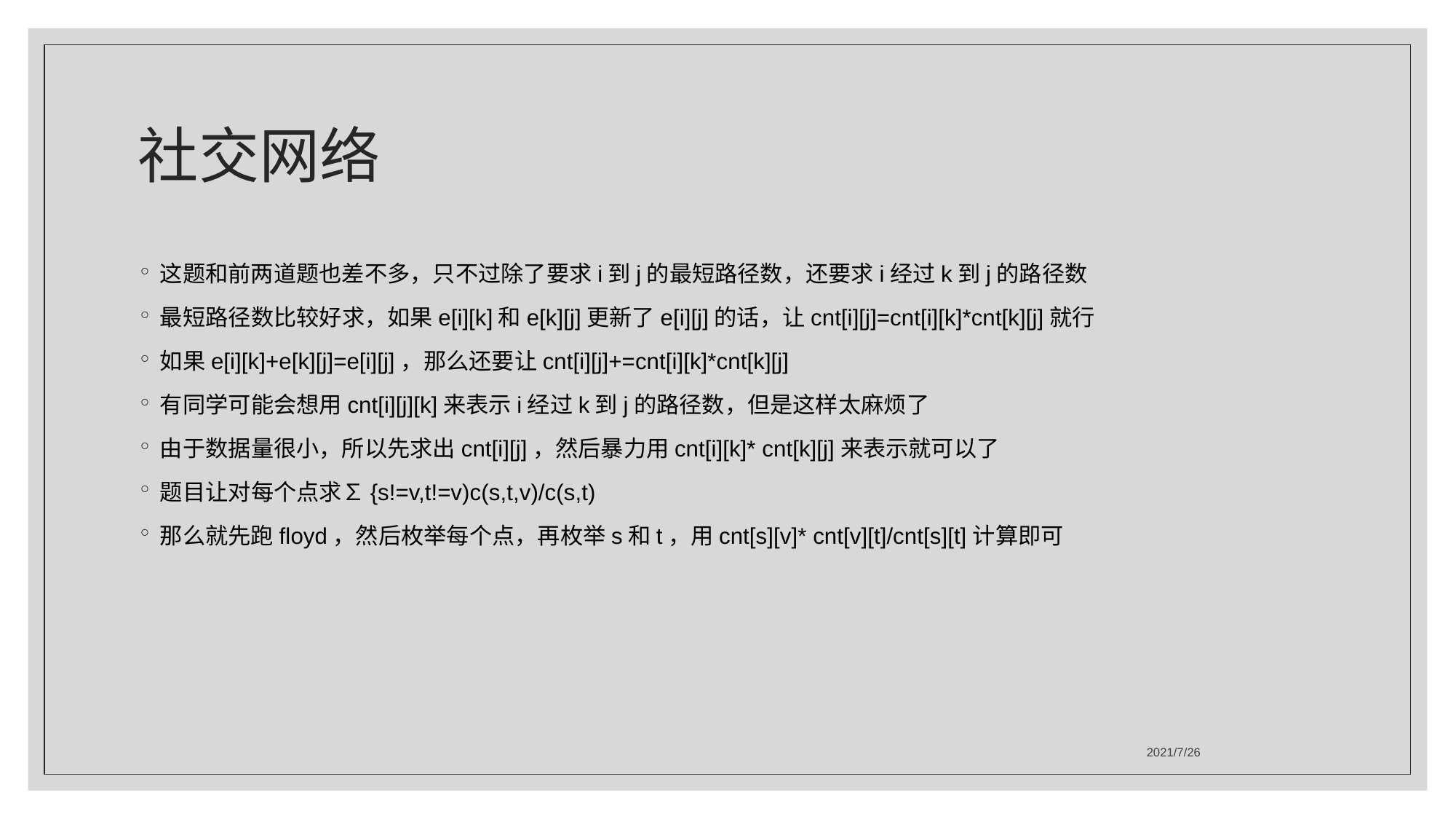

# 社交网络
这题和前两道题也差不多，只不过除了要求i到j的最短路径数，还要求i经过k到j的路径数
最短路径数比较好求，如果e[i][k]和e[k][j]更新了e[i][j]的话，让cnt[i][j]=cnt[i][k]*cnt[k][j]就行
如果e[i][k]+e[k][j]=e[i][j]，那么还要让cnt[i][j]+=cnt[i][k]*cnt[k][j]
有同学可能会想用cnt[i][j][k]来表示i经过k到j的路径数，但是这样太麻烦了
由于数据量很小，所以先求出cnt[i][j]，然后暴力用cnt[i][k]* cnt[k][j]来表示就可以了
题目让对每个点求∑{s!=v,t!=v)c(s,t,v)/c(s,t)
那么就先跑floyd，然后枚举每个点，再枚举s和t，用cnt[s][v]* cnt[v][t]/cnt[s][t]计算即可
2021/7/26